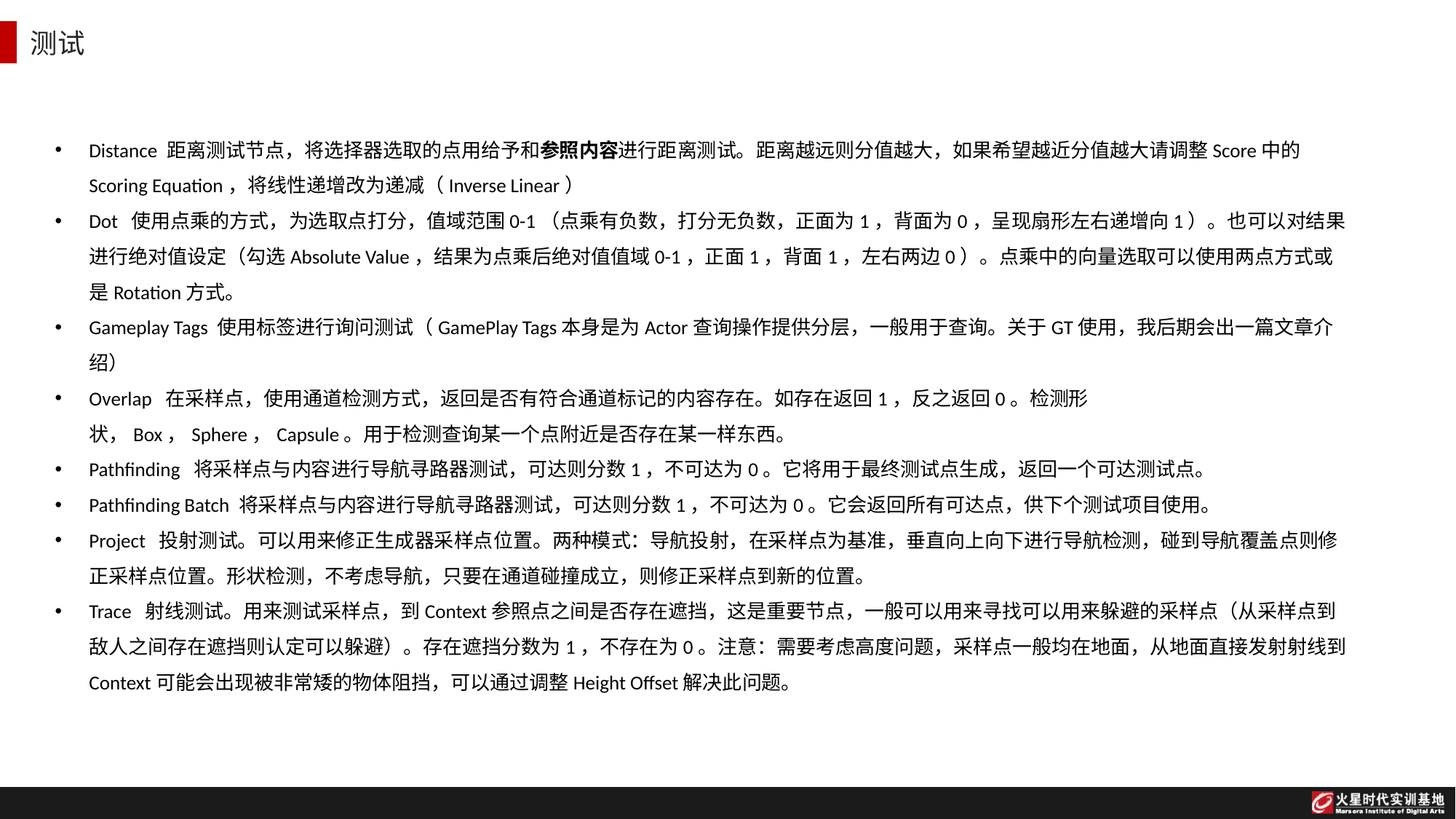

# 测试
Distance 距离测试节点，将选择器选取的点用给予和参照内容进行距离测试。距离越远则分值越大，如果希望越近分值越大请调整Score中的Scoring Equation，将线性递增改为递减（Inverse Linear）
Dot  使用点乘的方式，为选取点打分，值域范围0-1（点乘有负数，打分无负数，正面为1，背面为0，呈现扇形左右递增向1）。也可以对结果进行绝对值设定（勾选Absolute Value，结果为点乘后绝对值值域0-1，正面1，背面1，左右两边0）。点乘中的向量选取可以使用两点方式或是Rotation方式。
Gameplay Tags 使用标签进行询问测试（GamePlay Tags本身是为Actor查询操作提供分层，一般用于查询。关于GT使用，我后期会出一篇文章介绍）
Overlap  在采样点，使用通道检测方式，返回是否有符合通道标记的内容存在。如存在返回1，反之返回0。检测形状，Box，Sphere，Capsule。用于检测查询某一个点附近是否存在某一样东西。
Pathfinding  将采样点与内容进行导航寻路器测试，可达则分数1，不可达为0。它将用于最终测试点生成，返回一个可达测试点。
Pathfinding Batch 将采样点与内容进行导航寻路器测试，可达则分数1，不可达为0。它会返回所有可达点，供下个测试项目使用。
Project  投射测试。可以用来修正生成器采样点位置。两种模式：导航投射，在采样点为基准，垂直向上向下进行导航检测，碰到导航覆盖点则修正采样点位置。形状检测，不考虑导航，只要在通道碰撞成立，则修正采样点到新的位置。
Trace  射线测试。用来测试采样点，到Context参照点之间是否存在遮挡，这是重要节点，一般可以用来寻找可以用来躲避的采样点（从采样点到敌人之间存在遮挡则认定可以躲避）。存在遮挡分数为1，不存在为0。注意：需要考虑高度问题，采样点一般均在地面，从地面直接发射射线到Context可能会出现被非常矮的物体阻挡，可以通过调整Height Offset解决此问题。